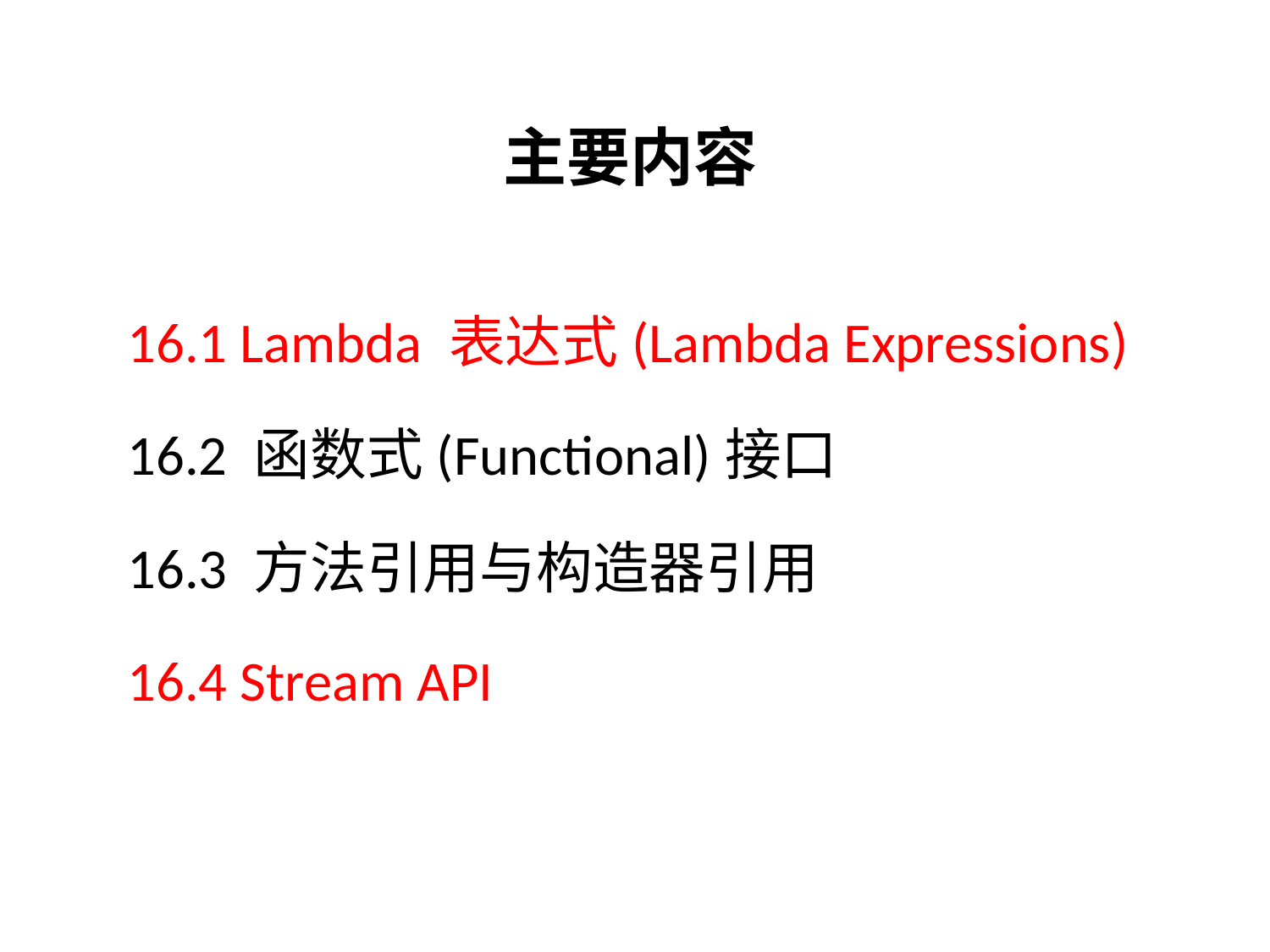

# 主要内容
16.1 Lambda 表达式(Lambda Expressions)
16.2 函数式(Functional)接口
16.3 方法引用与构造器引用
16.4 Stream API